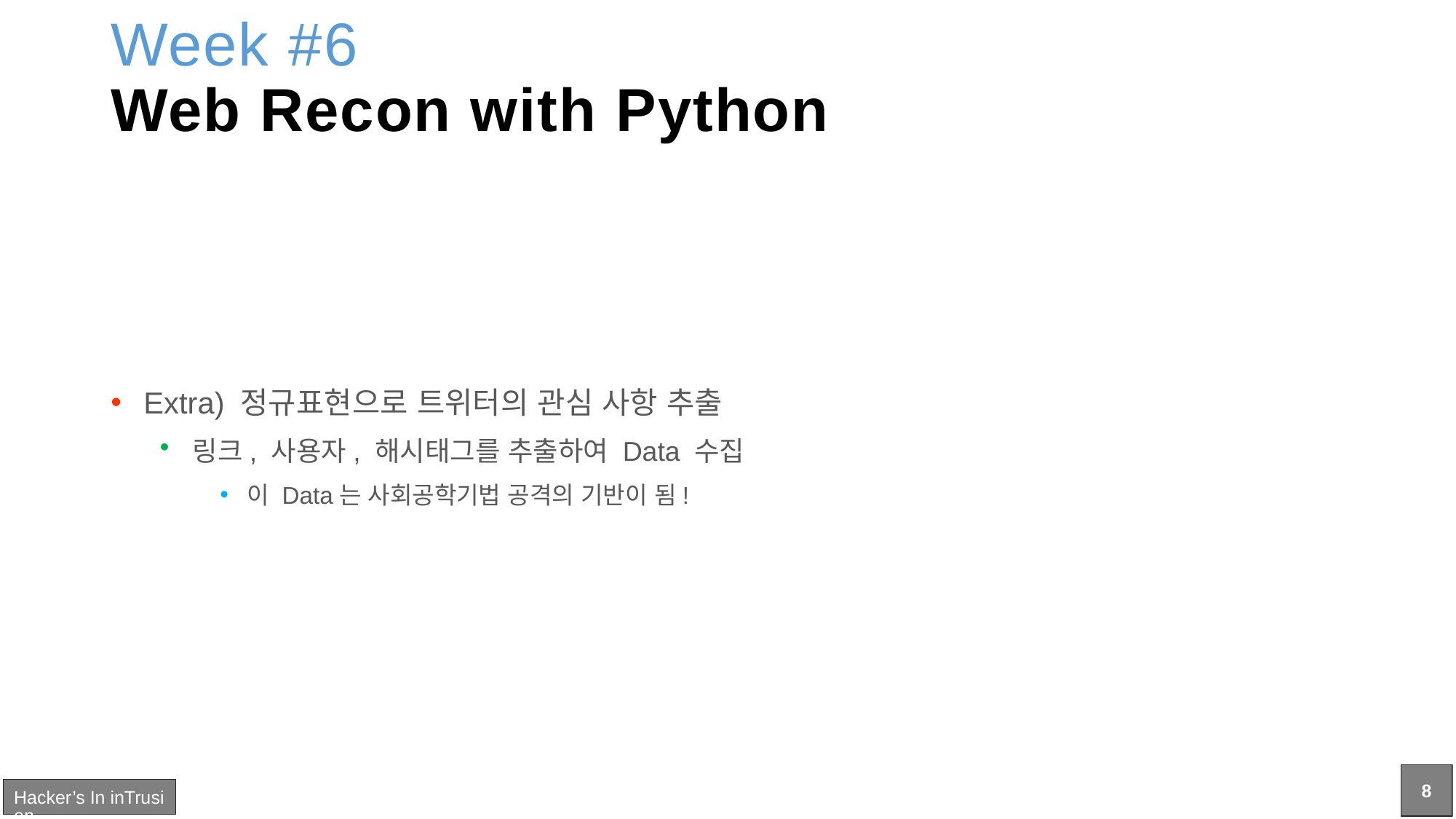

# Week #6 Web Recon with Python

Extra) 정규표현으로 트위터의 관심 사항 추출
링크, 사용자, 해시태그를 추출하여 Data 수집
이 Data는 사회공학기법 공격의 기반이 됨!

8
Hacker’s In inTrusion